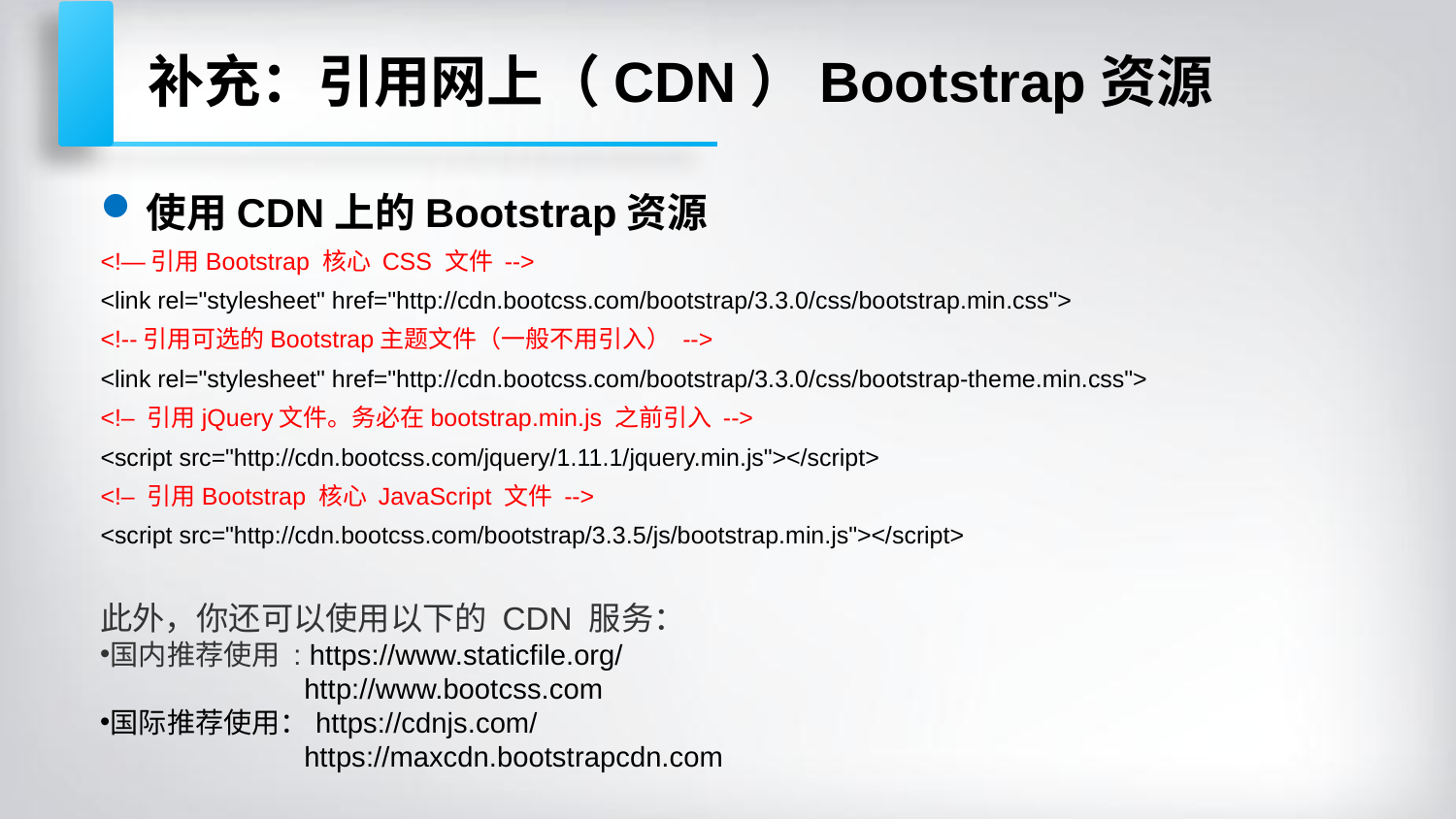

补充：引用网上（CDN）Bootstrap资源

使用CDN上的Bootstrap资源
<!—引用Bootstrap 核心 CSS 文件 -->
<link rel="stylesheet" href="http://cdn.bootcss.com/bootstrap/3.3.0/css/bootstrap.min.css">
<!--引用可选的Bootstrap主题文件（一般不用引入） -->
<link rel="stylesheet" href="http://cdn.bootcss.com/bootstrap/3.3.0/css/bootstrap-theme.min.css">
<!– 引用jQuery文件。务必在bootstrap.min.js 之前引入 -->
<script src="http://cdn.bootcss.com/jquery/1.11.1/jquery.min.js"></script>
<!– 引用Bootstrap 核心 JavaScript 文件 -->
<script src="http://cdn.bootcss.com/bootstrap/3.3.5/js/bootstrap.min.js"></script>
此外，你还可以使用以下的 CDN 服务：
国内推荐使用 : https://www.staticfile.org/
     http://www.bootcss.com
国际推荐使用：https://cdnjs.com/
     https://maxcdn.bootstrapcdn.com